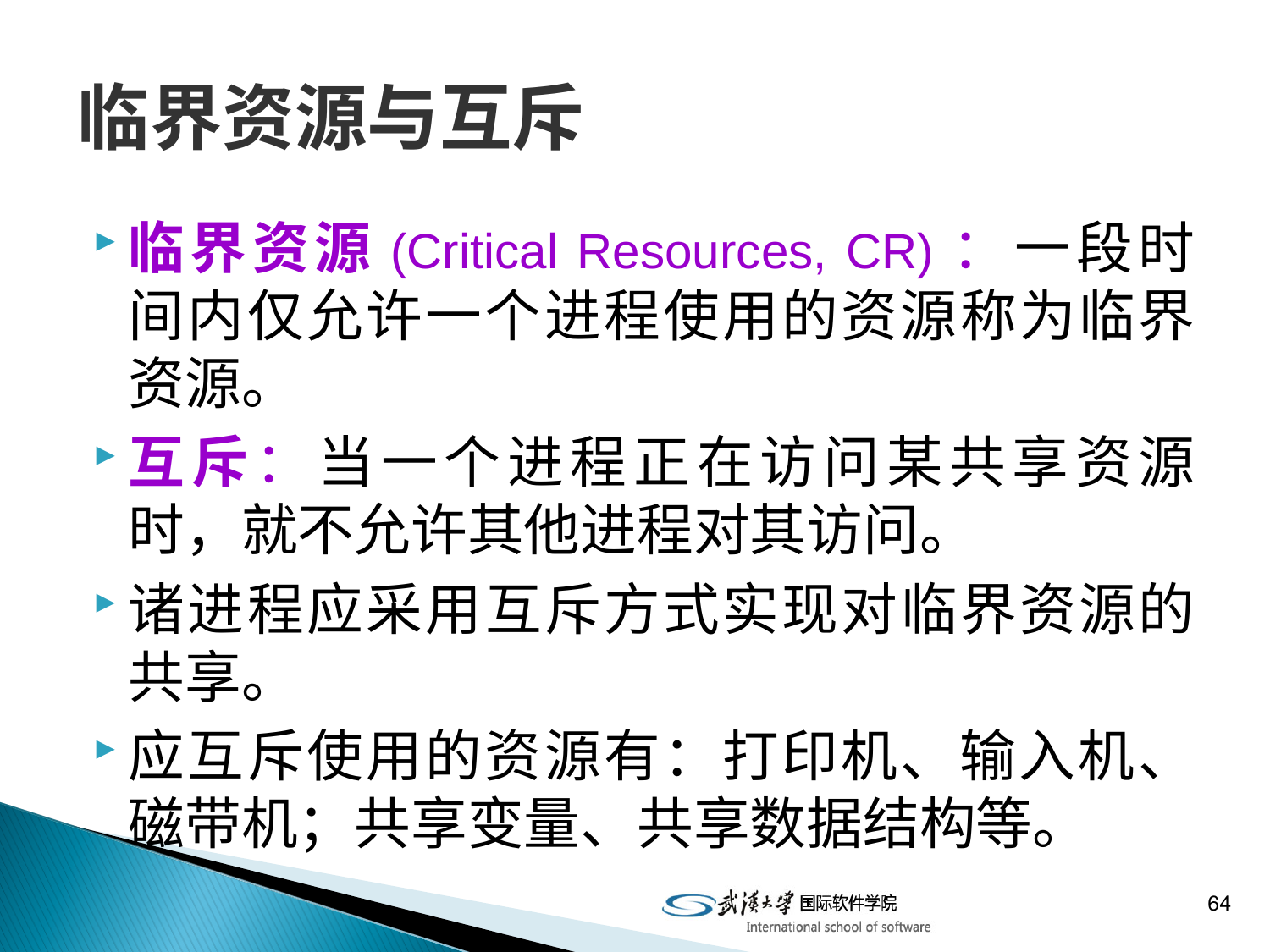

# 临界资源与互斥
临界资源(Critical Resources, CR)：一段时间内仅允许一个进程使用的资源称为临界资源。
互斥：当一个进程正在访问某共享资源时，就不允许其他进程对其访问。
诸进程应采用互斥方式实现对临界资源的共享。
应互斥使用的资源有：打印机、输入机、磁带机；共享变量、共享数据结构等。